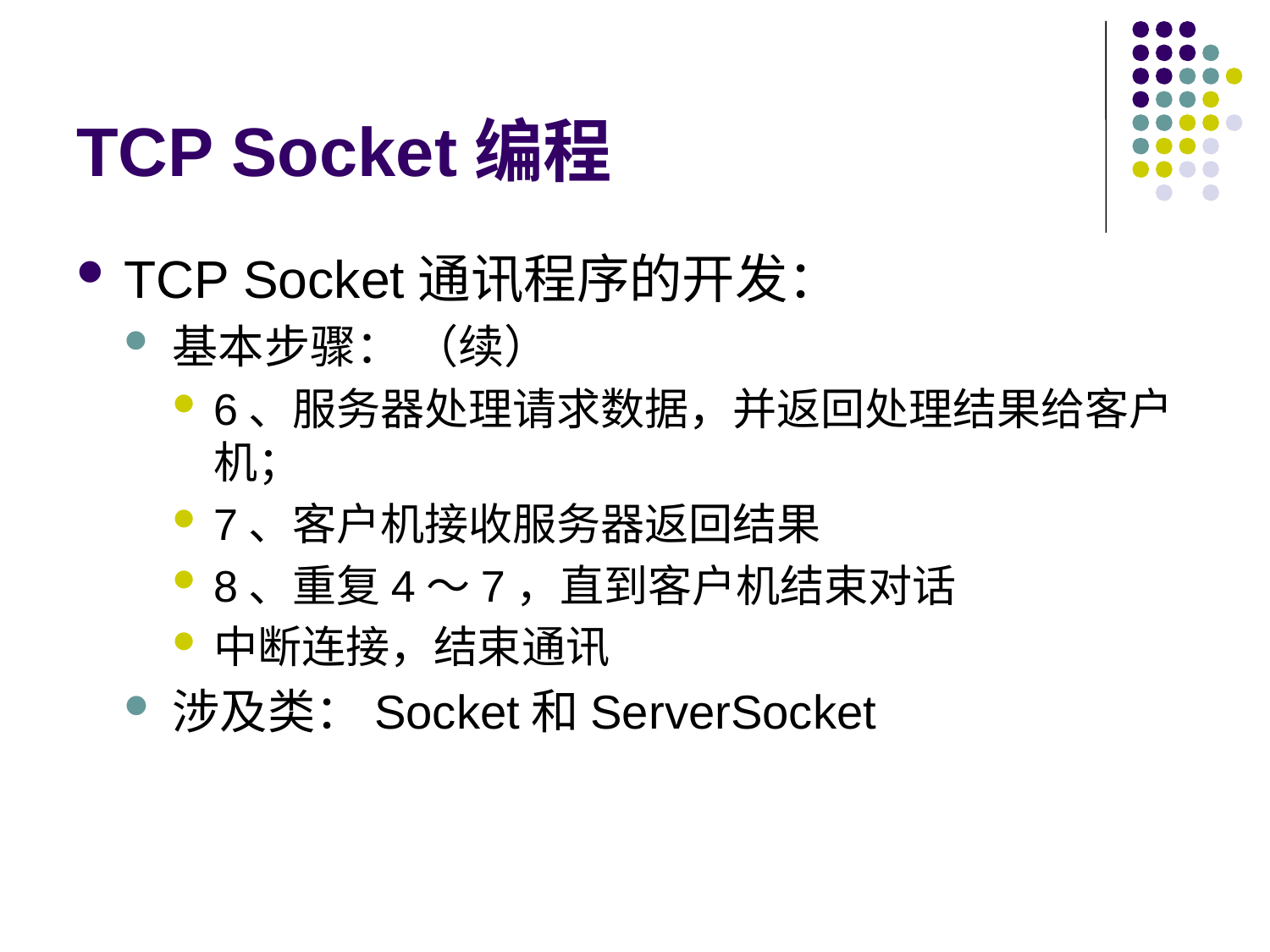

# TCP Socket编程
TCP Socket通讯程序的开发：
基本步骤： （续）
6、服务器处理请求数据，并返回处理结果给客户机；
7、客户机接收服务器返回结果
8、重复4～7，直到客户机结束对话
中断连接，结束通讯
涉及类：Socket和ServerSocket